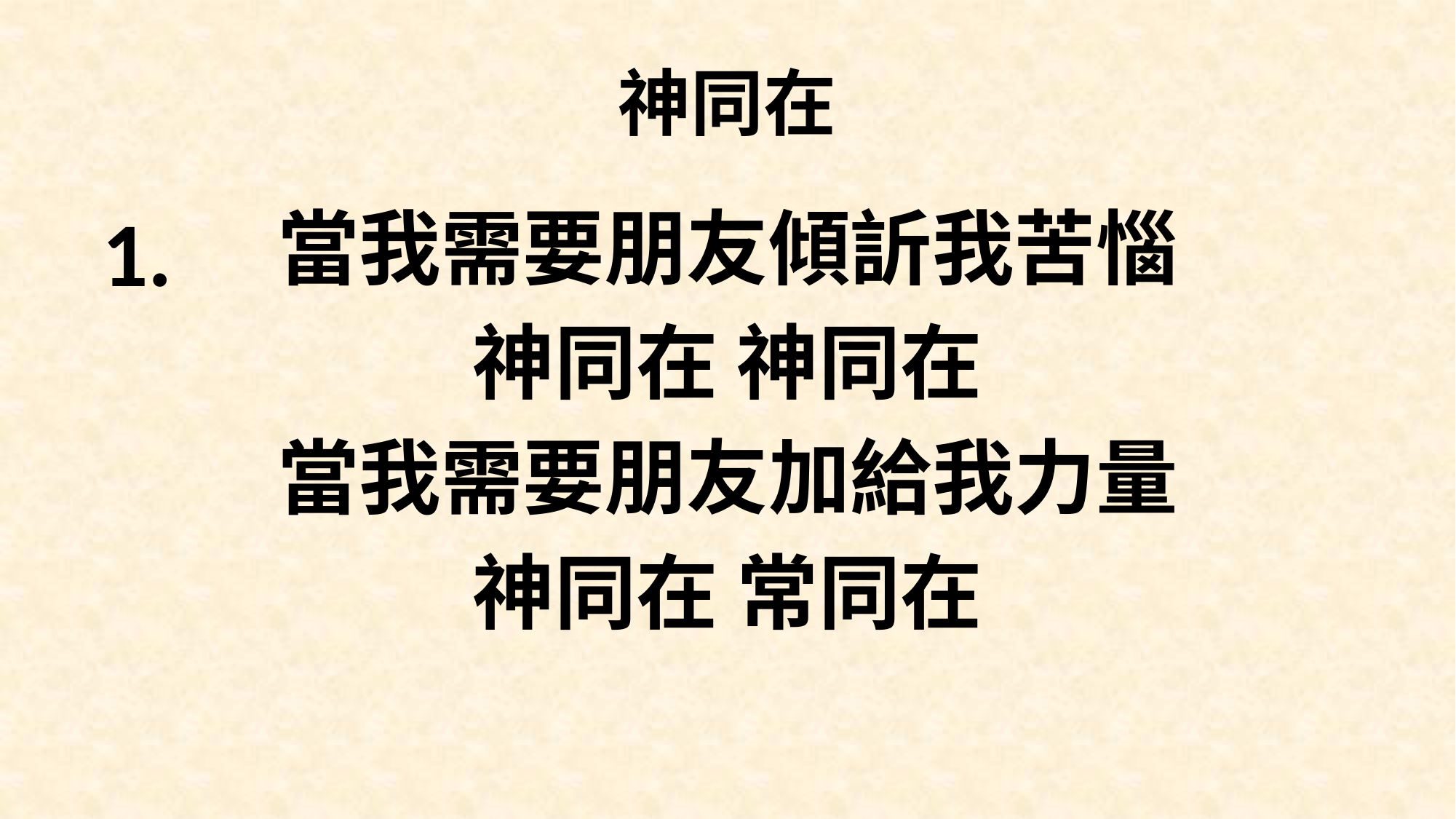

# 神同在
1.
當我需要朋友傾訢我苦惱
神同在 神同在
當我需要朋友加給我力量
神同在 常同在